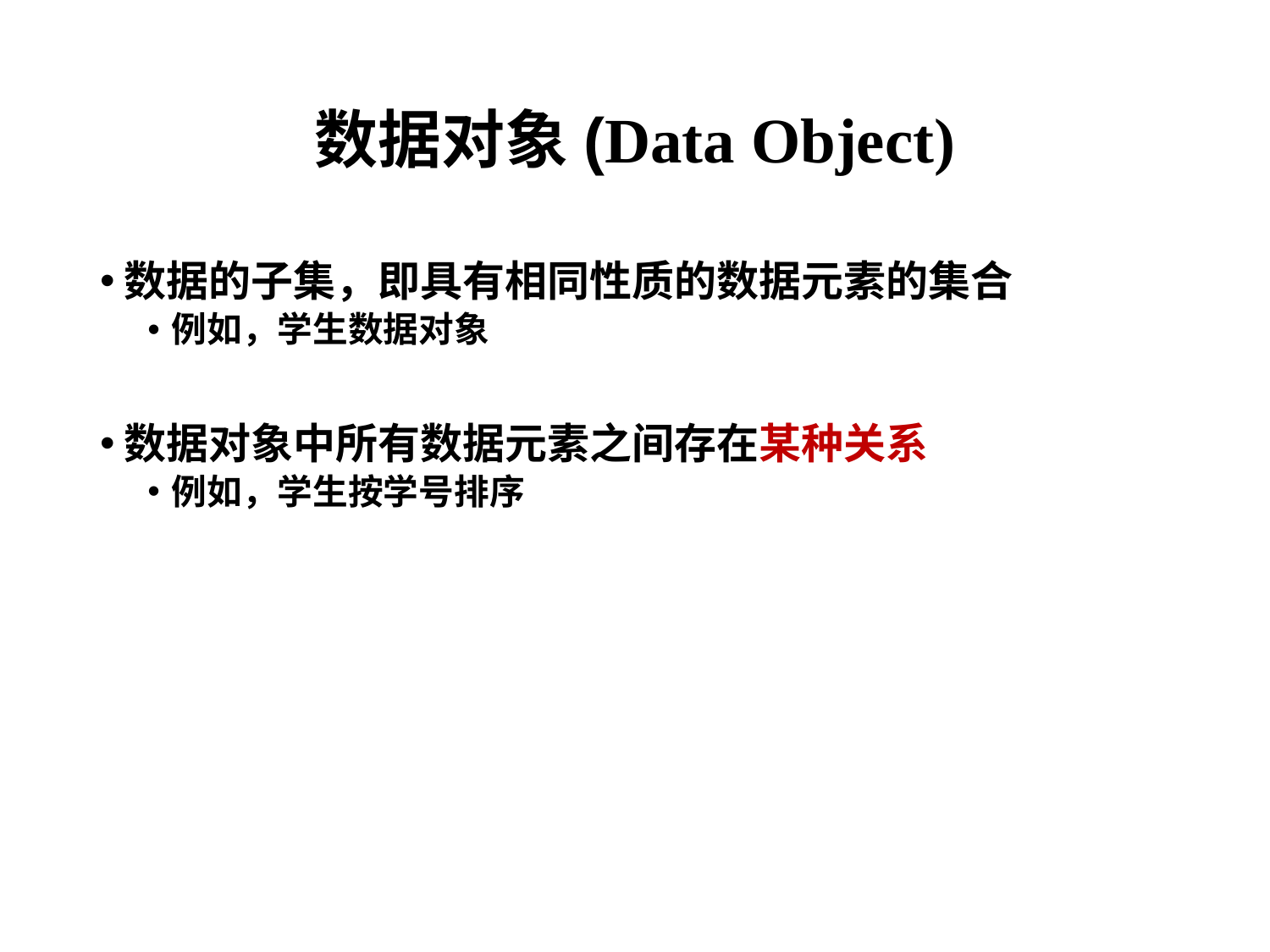

# 数据对象(Data Object)
数据的子集，即具有相同性质的数据元素的集合
例如，学生数据对象

数据对象中所有数据元素之间存在某种关系
例如，学生按学号排序